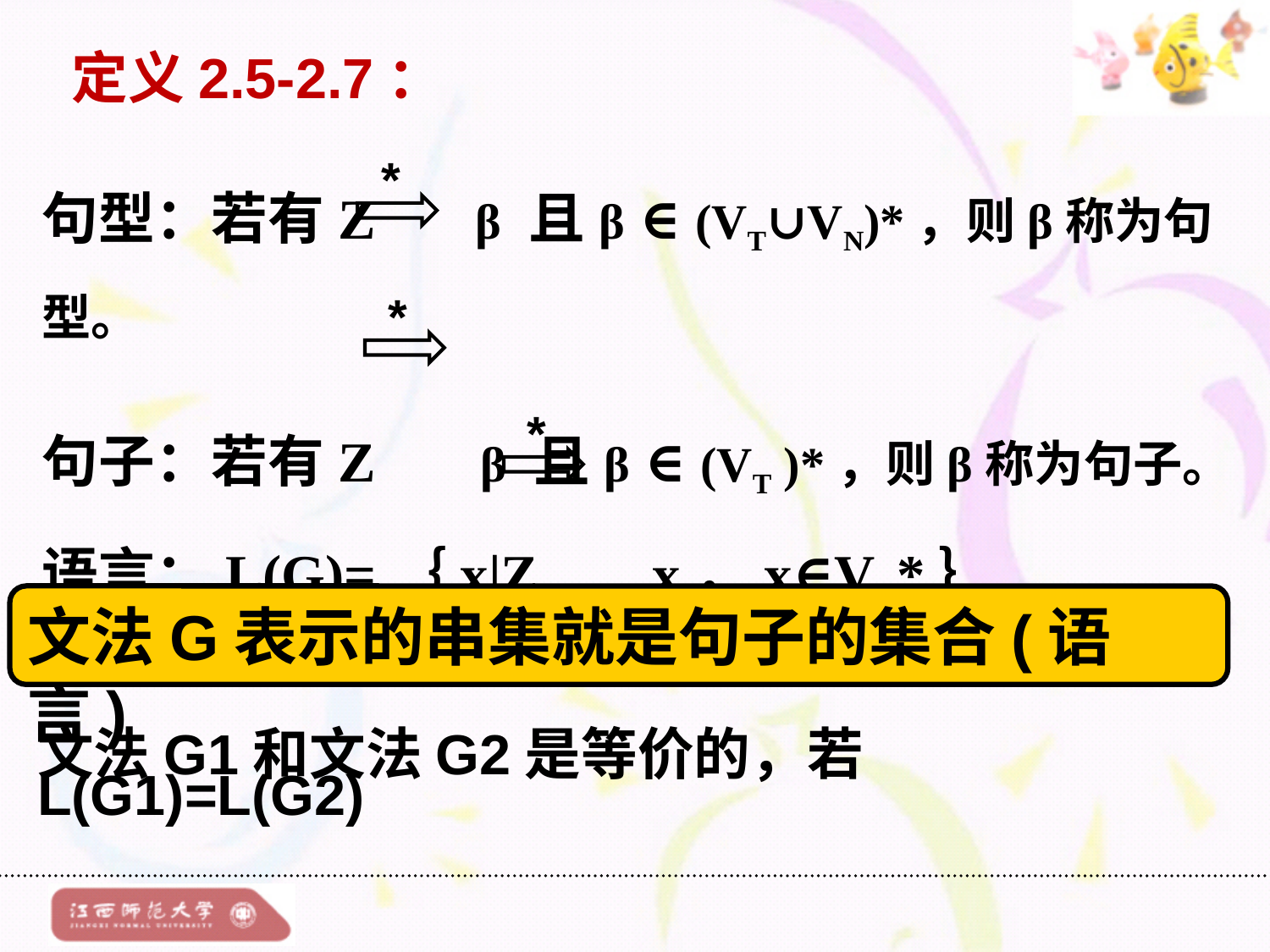

定义2.5-2.7：
句型：若有Z       β 且β ∈ (VT∪VN)*，则β称为句型。
句子：若有Z       β 且β ∈ (VT )*，则β称为句子。
语言：L(G)=｛x|Z        x，x∈VT*｝
*

*

*

文法G表示的串集就是句子的集合(语言)
文法G1和文法G2是等价的，若L(G1)=L(G2)